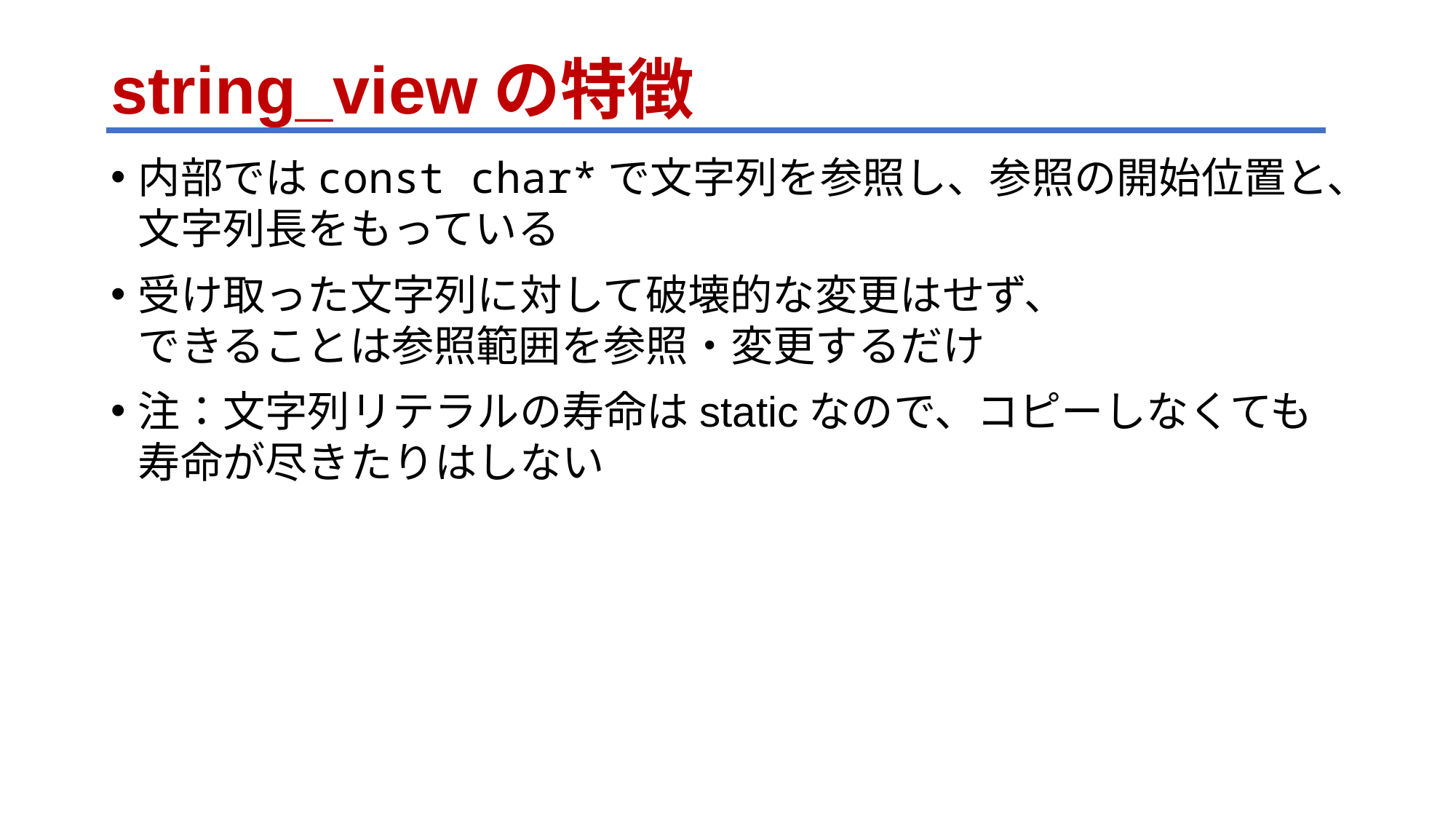

# string_viewの特徴
内部ではconst char*で文字列を参照し、参照の開始位置と、文字列長をもっている
受け取った文字列に対して破壊的な変更はせず、
できることは参照範囲を参照・変更するだけ
注：文字列リテラルの寿命はstaticなので、コピーしなくても寿命が尽きたりはしない